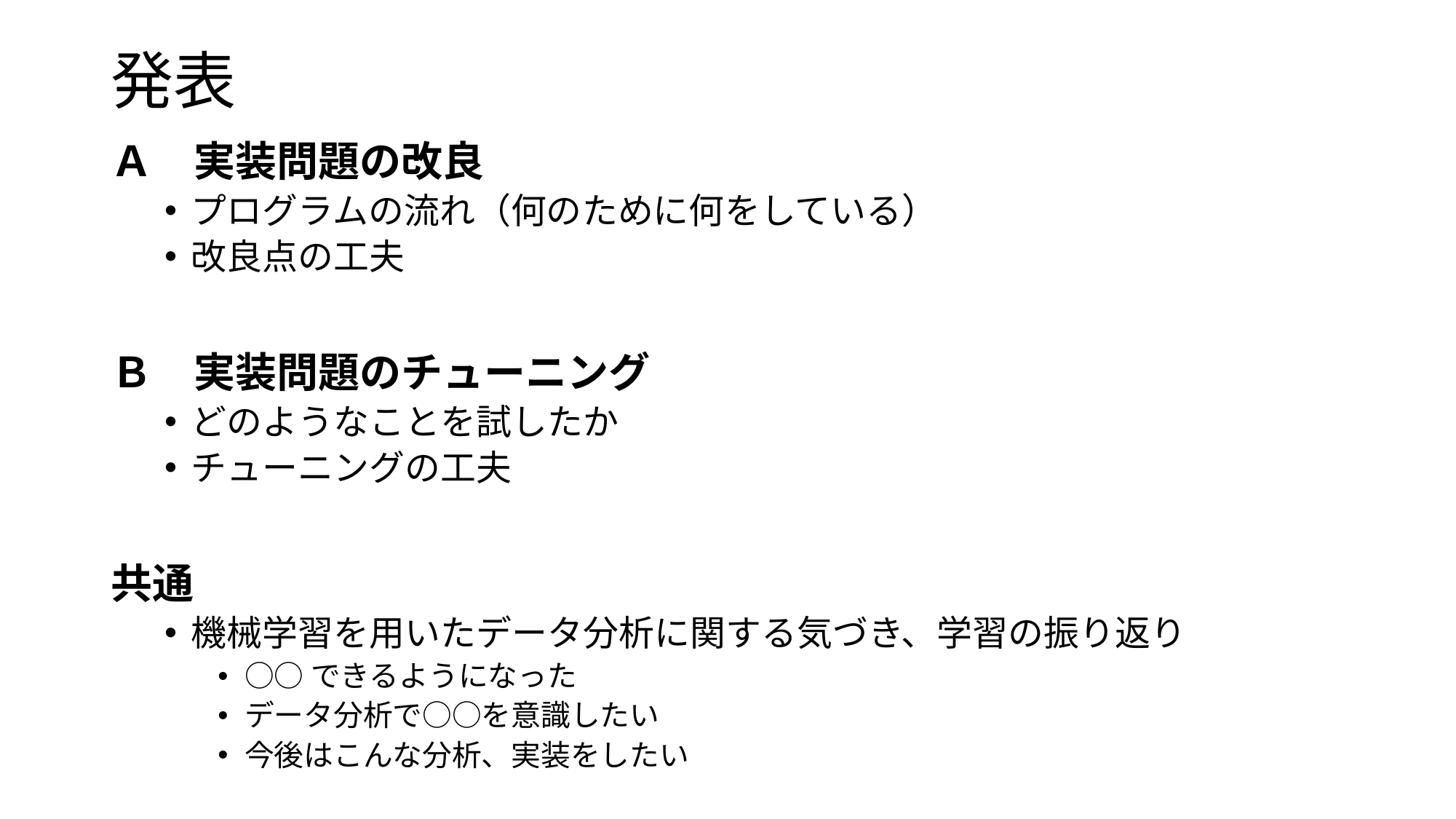

発表
Ａ　実装問題の改良
プログラムの流れ（何のために何をしている）
改良点の工夫

Ｂ　実装問題のチューニング
どのようなことを試したか
チューニングの工夫

共通
機械学習を用いたデータ分析に関する気づき、学習の振り返り
○○できるようになった
データ分析で○○を意識したい
今後はこんな分析、実装をしたい